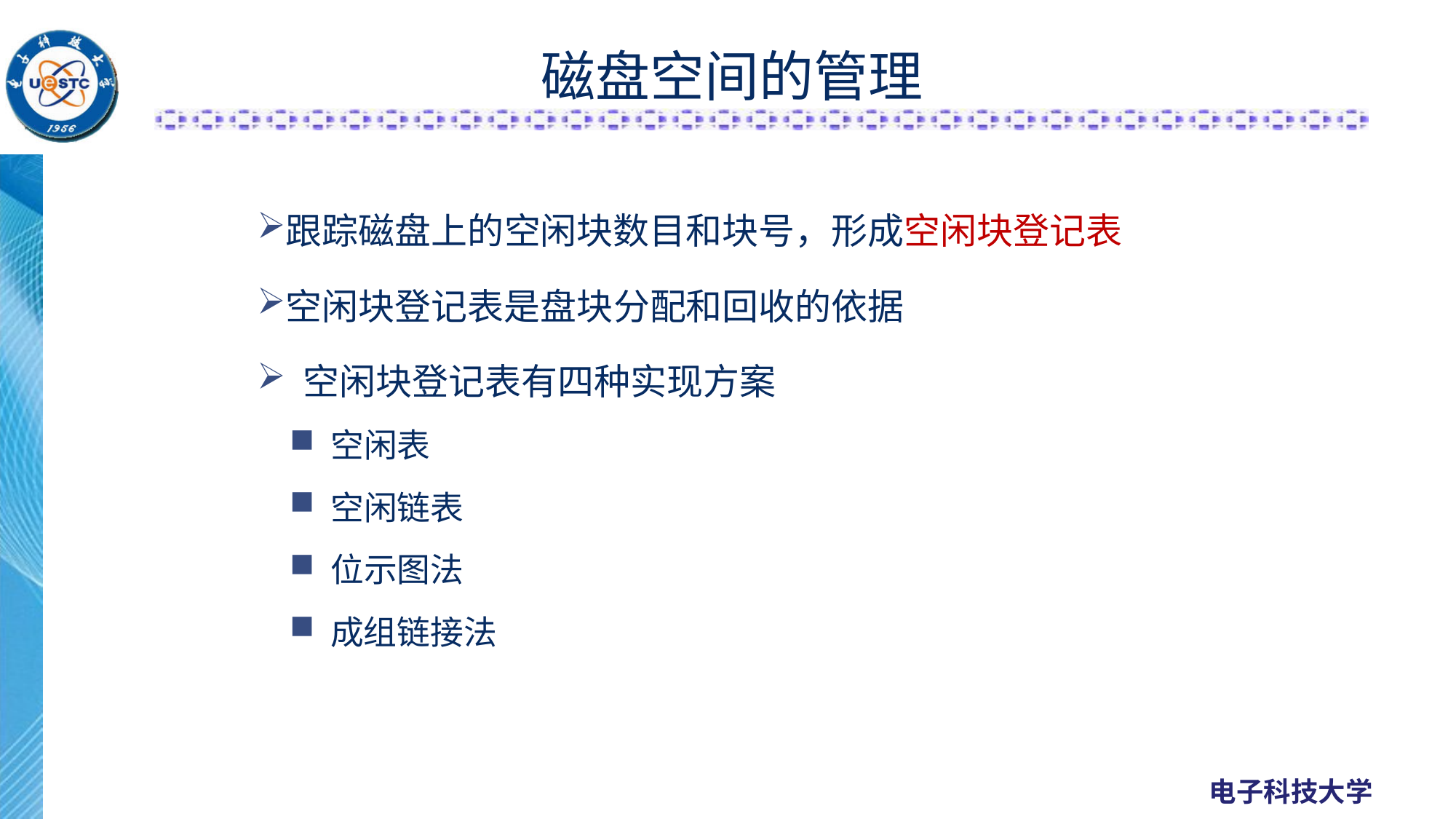

磁盘空间的管理

跟踪磁盘上的空闲块数目和块号，形成空闲块登记表
空闲块登记表是盘块分配和回收的依据
 空闲块登记表有四种实现方案
 空闲表
 空闲链表
 位示图法
 成组链接法